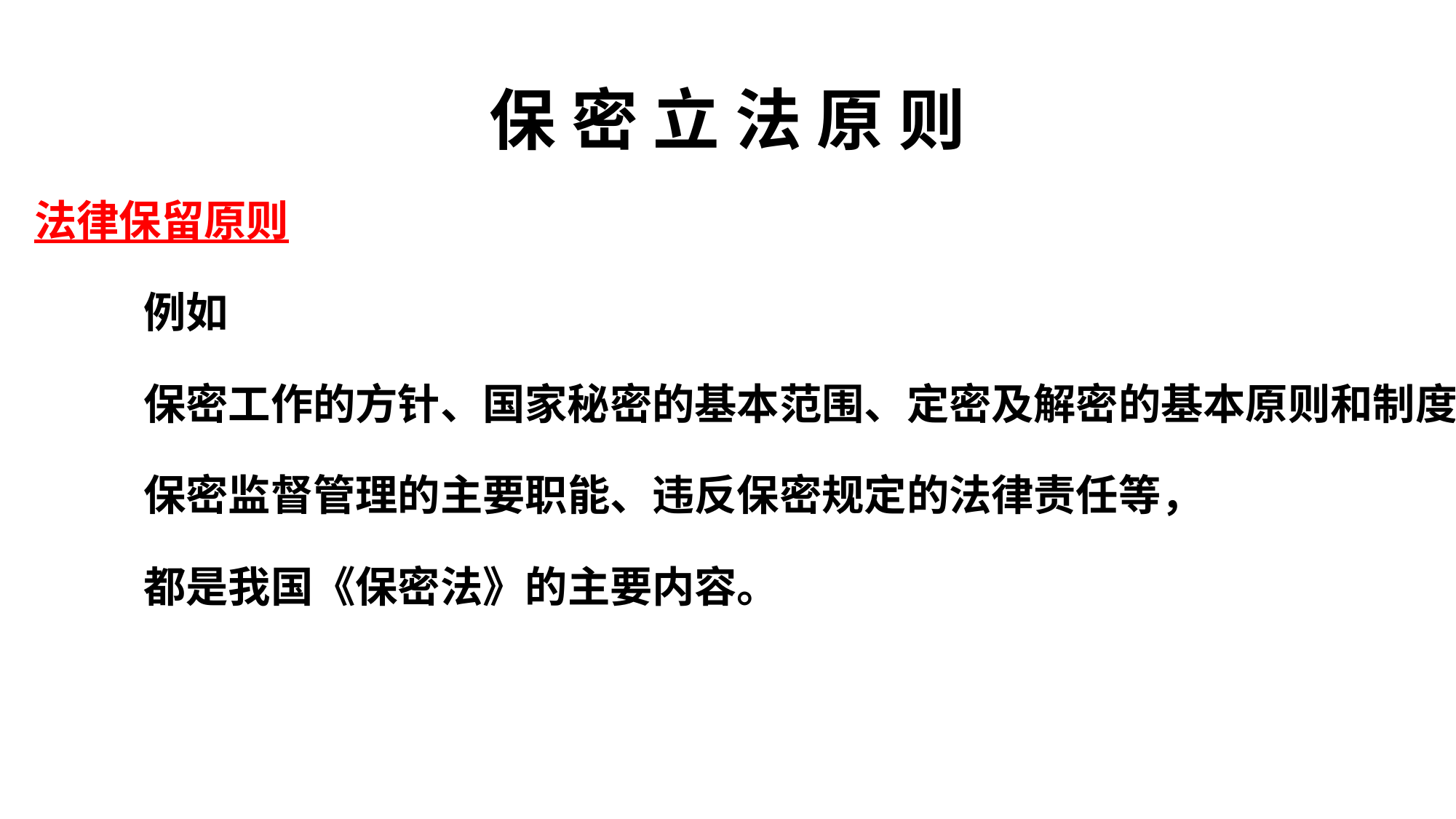

# 保 密 立 法 原 则
法律保留原则
	例如
	保密工作的方针、国家秘密的基本范围、定密及解密的基本原则和制度
	保密监督管理的主要职能、违反保密规定的法律责任等，
	都是我国《保密法》的主要内容。